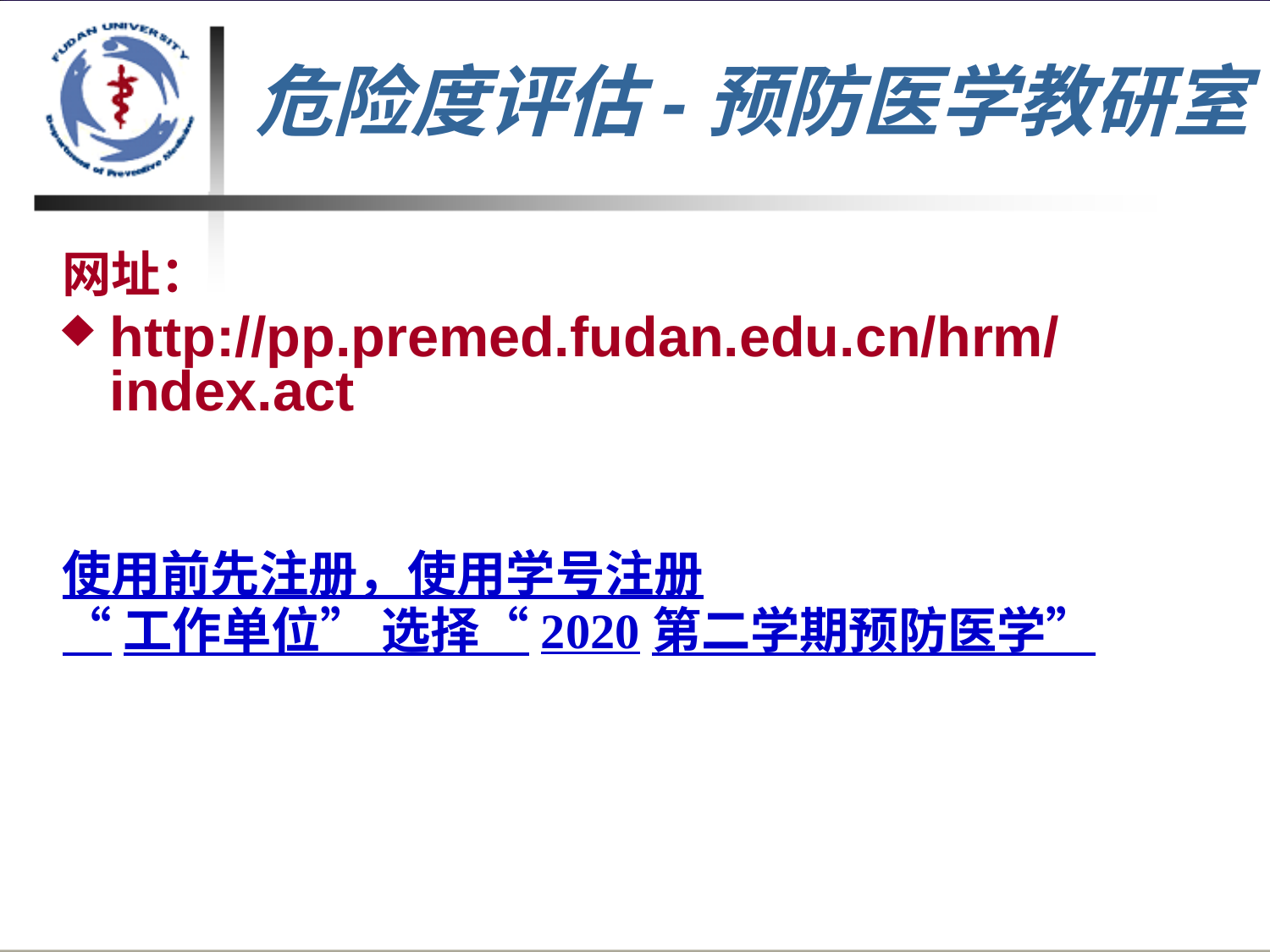

# 危险度评估-预防医学教研室
网址：
http://pp.premed.fudan.edu.cn/hrm/index.act

使用前先注册，使用学号注册
“工作单位” 选择“2020第二学期预防医学”